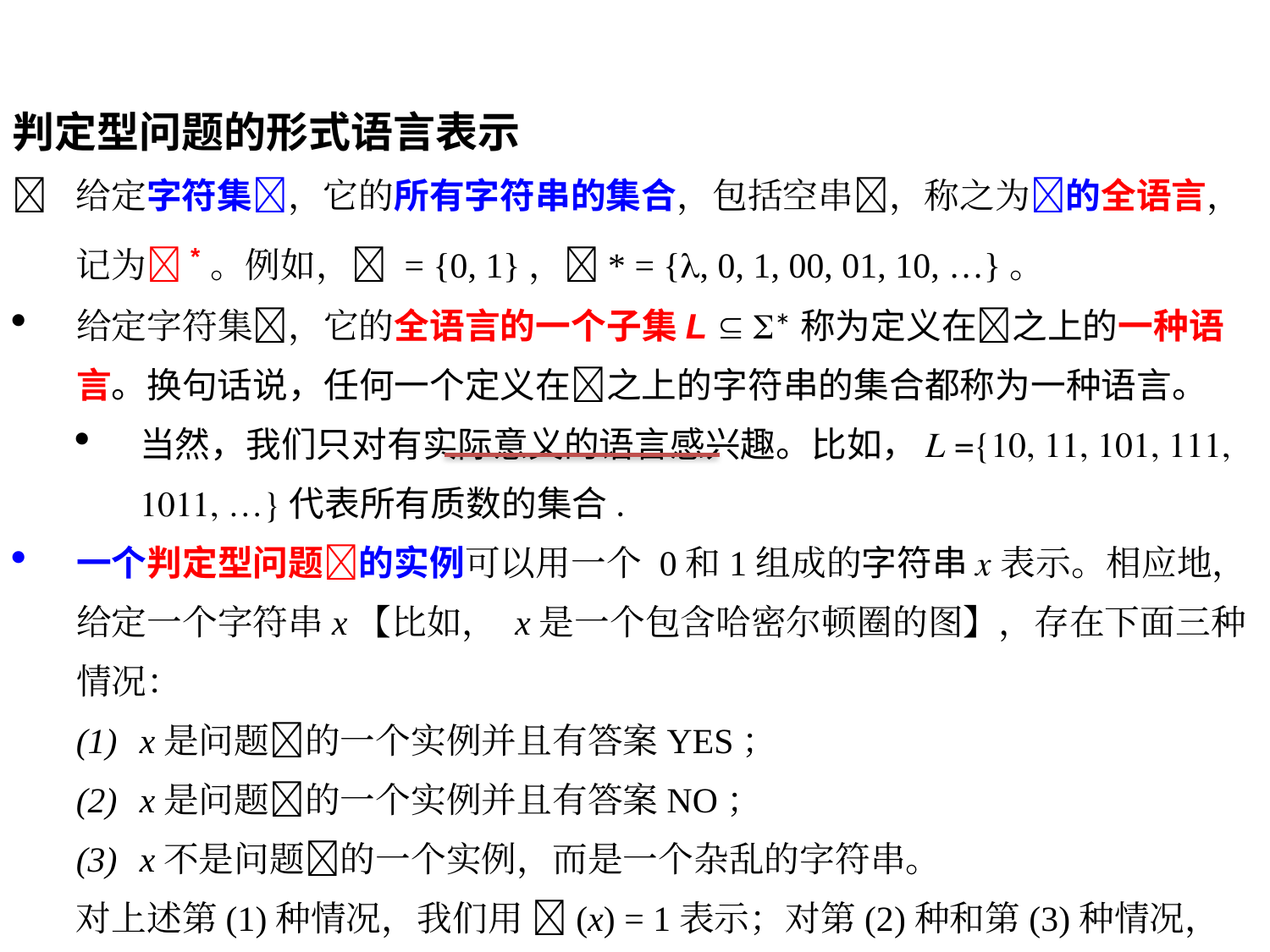

判定型问题的形式语言表示
•	给定字符集Σ，它的所有字符串的集合，包括空串λ，称之为Σ的全语言，记为Σ*。例如，Σ = {0, 1}，Σ* = {λ, 0, 1, 00, 01, 10, …}。
给定字符集Σ，它的全语言的一个子集L ⊆ Σ*称为定义在Σ之上的一种语言。换句话说，任何一个定义在Σ之上的字符串的集合都称为一种语言。
当然，我们只对有实际意义的语言感兴趣。比如，L ={10, 11, 101, 111, 1011, …}代表所有质数的集合.
一个判定型问题π的实例可以用一个 0和1组成的字符串x表示。相应地，给定一个字符串x【比如， x是一个包含哈密尔顿圈的图】，存在下面三种情况：
x是问题π的一个实例并且有答案yes；
x是问题π的一个实例并且有答案no；
x不是问题π的一个实例，而是一个杂乱的字符串。
对上述第(1)种情况，我们用 π(x) = 1表示；对第(2)种和第(3)种情况，用 π(x) = 0表示。